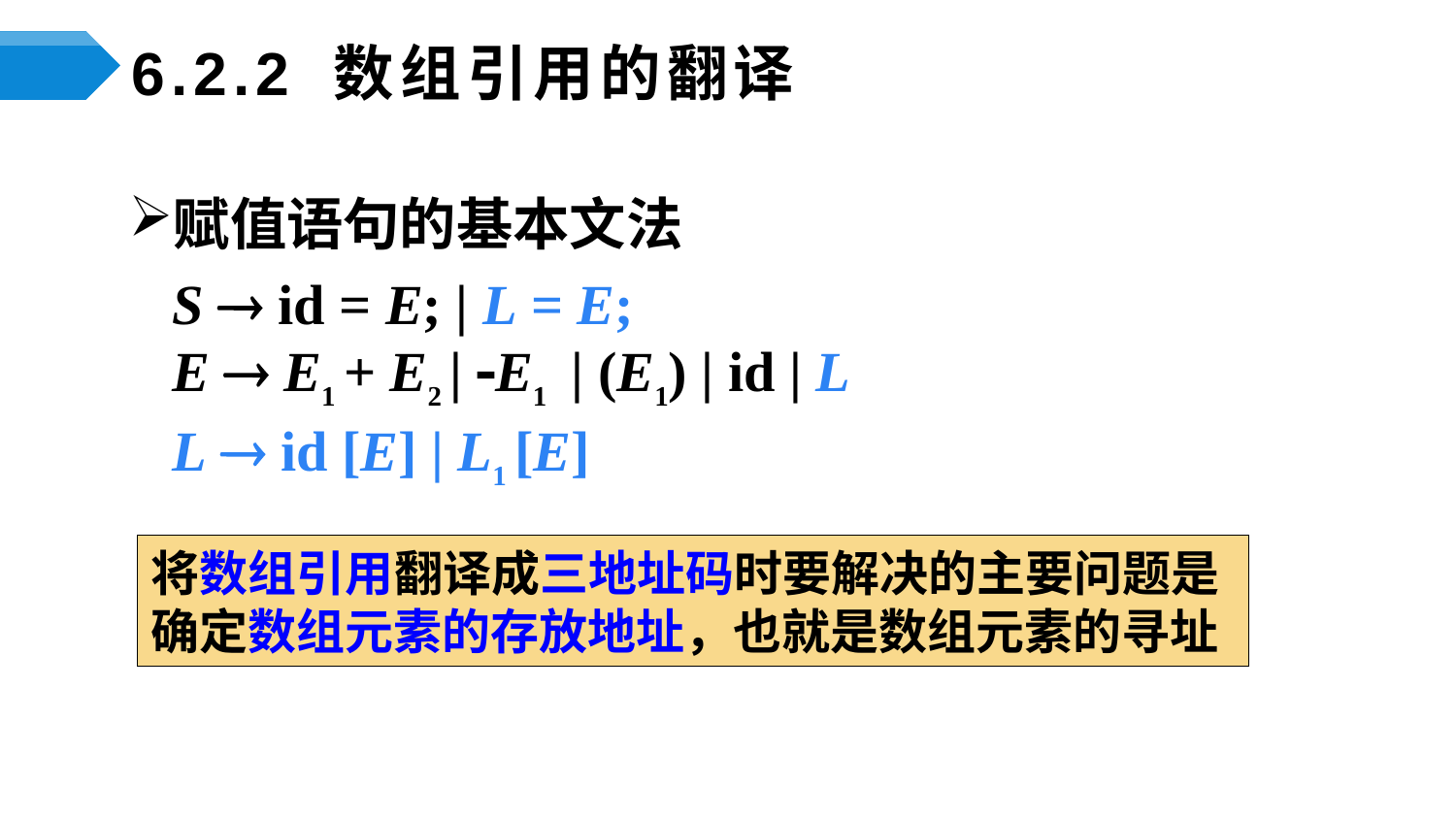

# 6.2.2 数组引用的翻译
赋值语句的基本文法
	S → id = E; | L = E;
	E → E1 + E2 | −E1   | (E1) | id | L
	L → id [E] | L1 [E]
将数组引用翻译成三地址码时要解决的主要问题是确定数组元素的存放地址，也就是数组元素的寻址